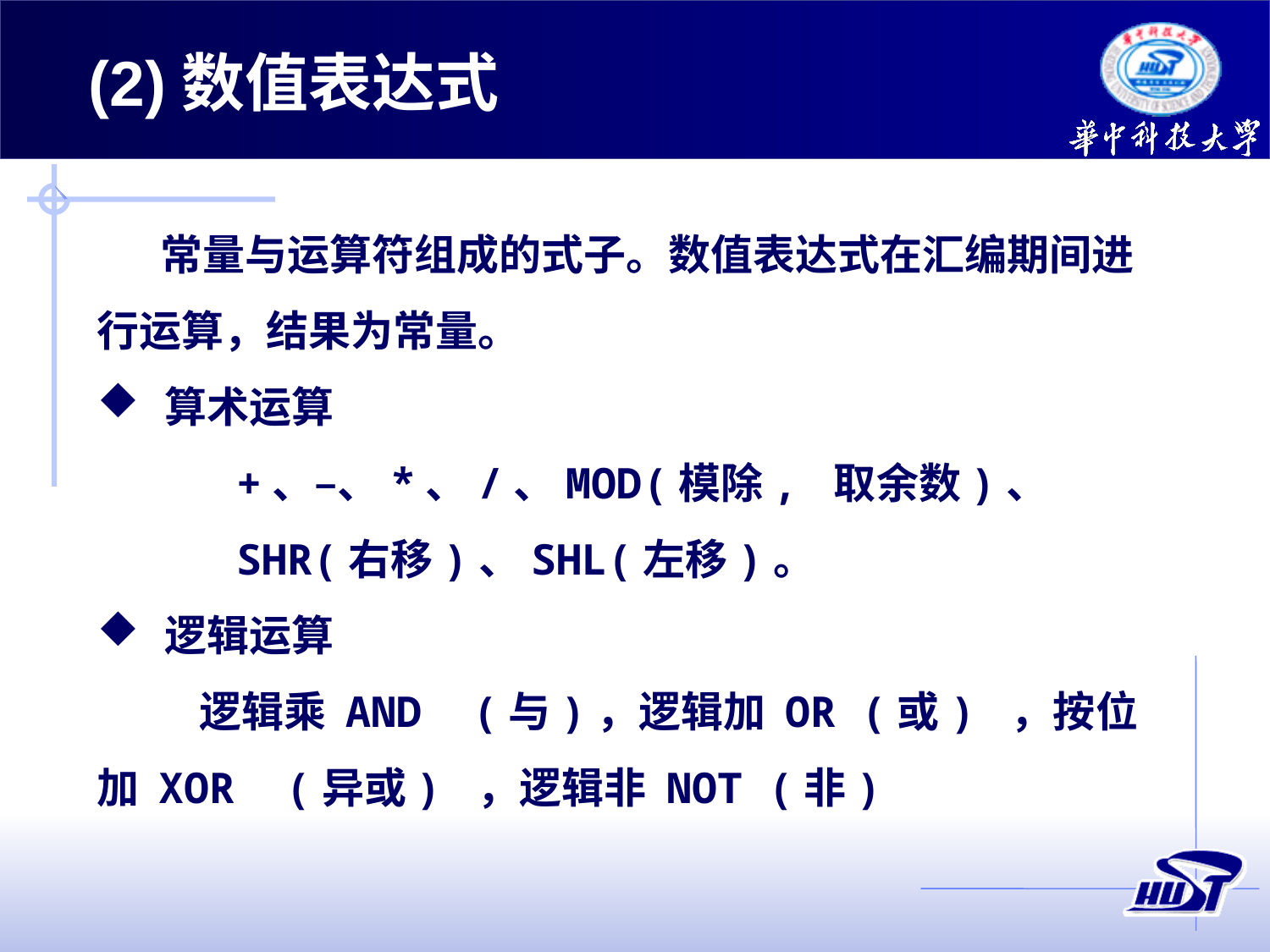

(2)数值表达式
常量与运算符组成的式子。数值表达式在汇编期间进行运算，结果为常量。
 算术运算
   +、–、*、/、MOD(模除, 取余数)、
   SHR(右移)、SHL(左移)。
 逻辑运算
   逻辑乘 AND  (与)，逻辑加 OR (或) ，按位加 XOR  (异或) ，逻辑非 NOT (非)